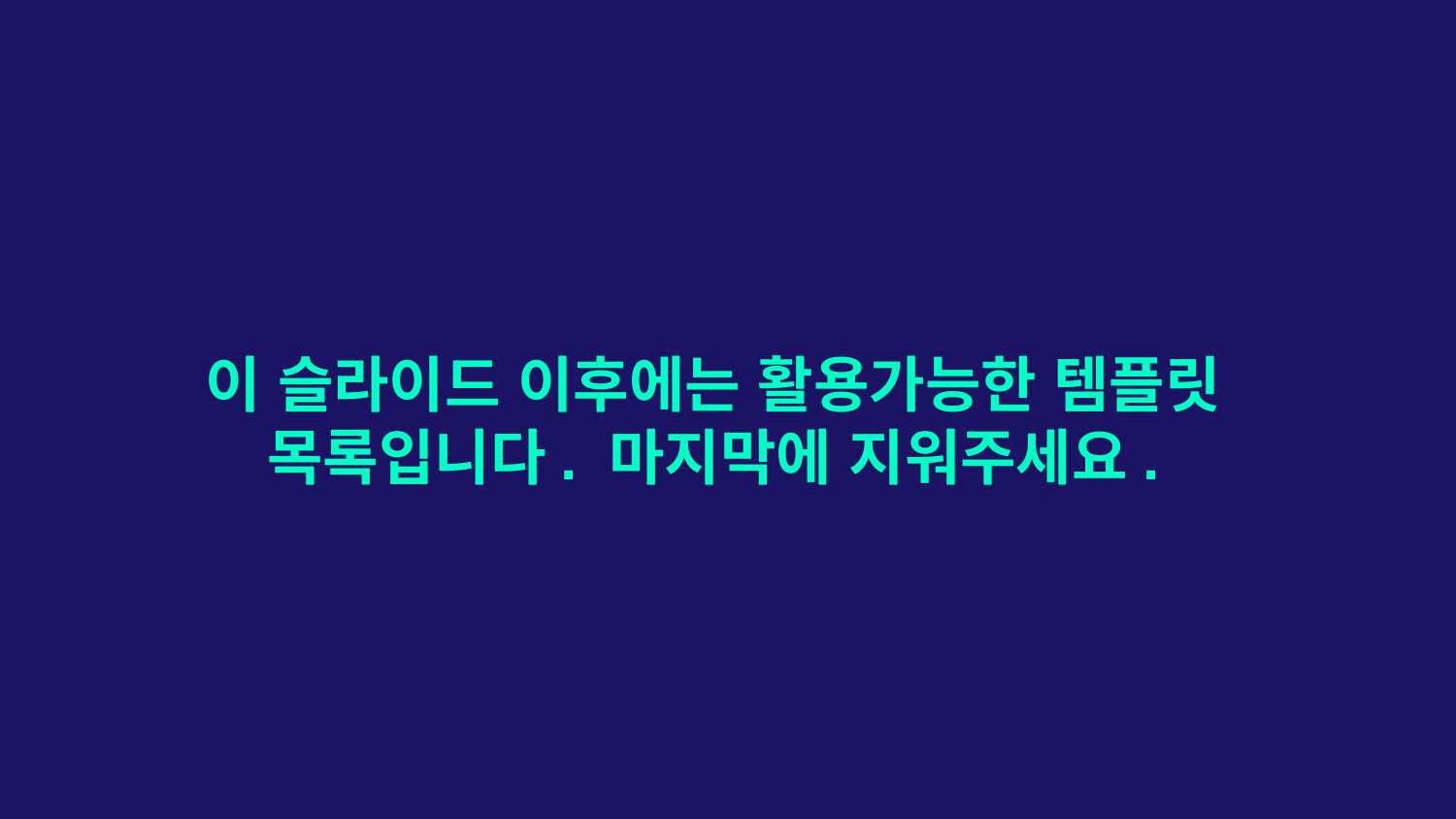

# 이 슬라이드 이후에는 활용가능한 템플릿 목록입니다. 마지막에 지워주세요.